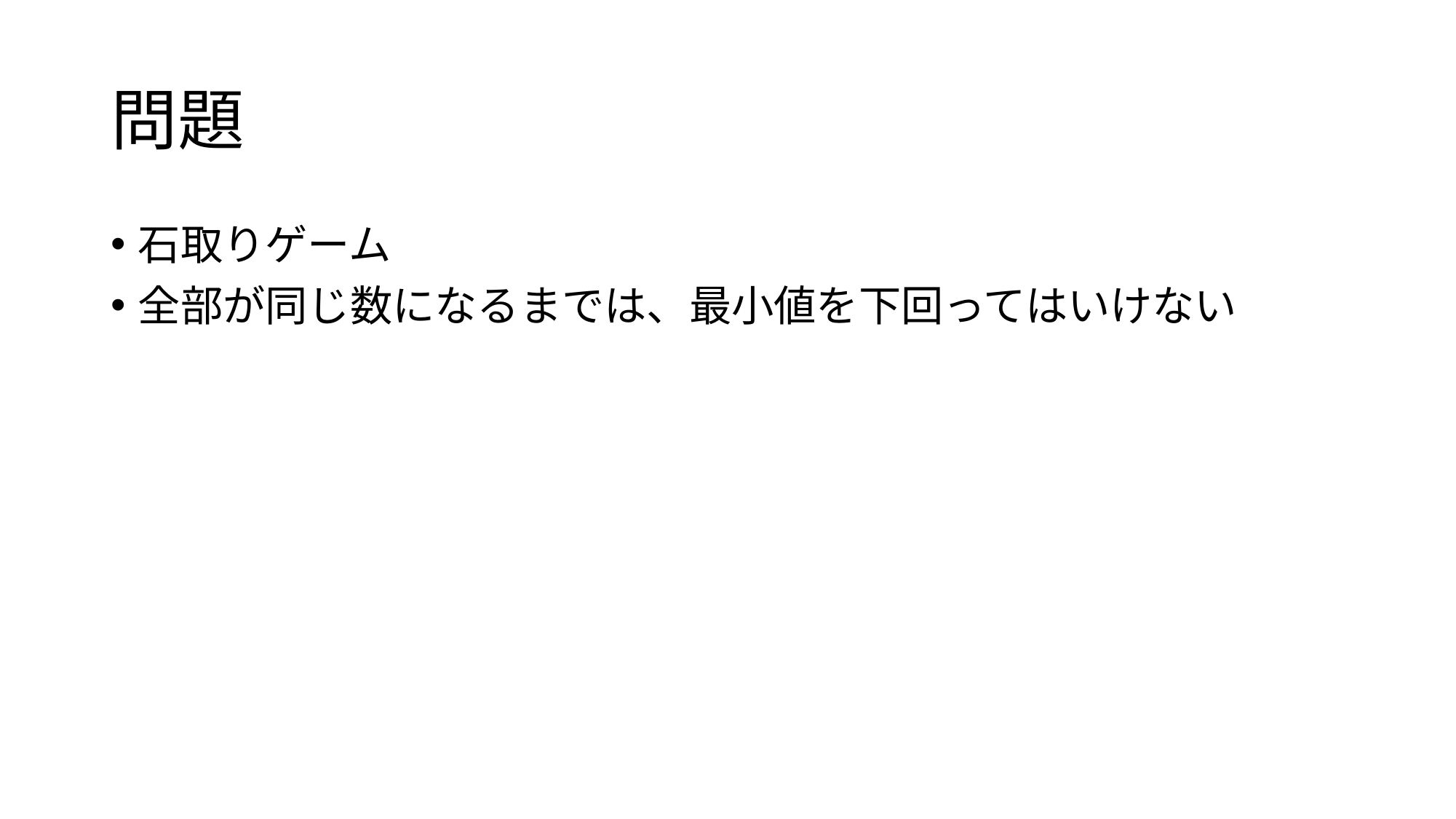

# 問題
石取りゲーム
全部が同じ数になるまでは、最小値を下回ってはいけない